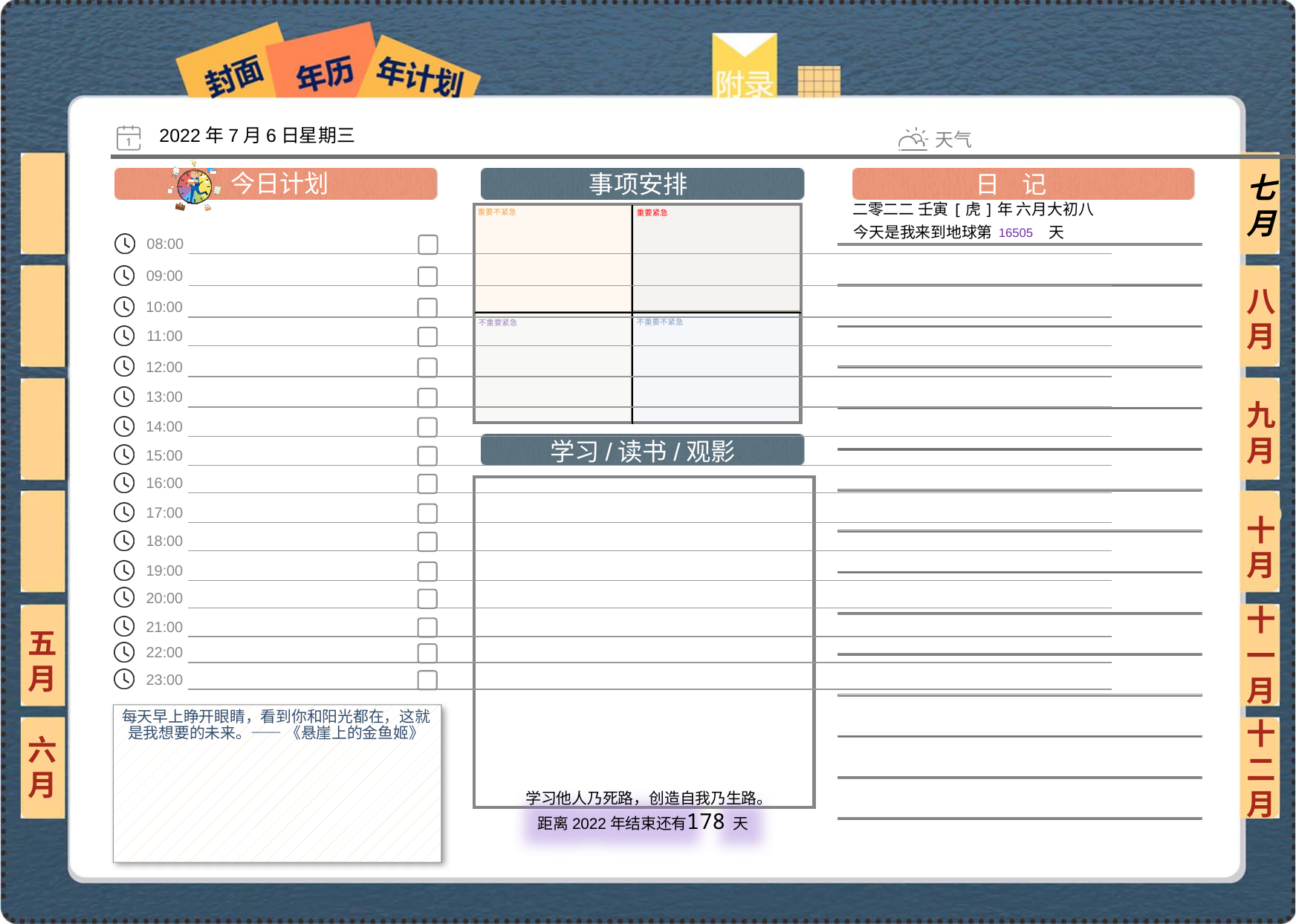

2022年7月6日星期三
七月
二零二二 壬寅[虎]年 六月大初八
16505
八月
九月
十月
十一月
五月
每天早上睁开眼睛，看到你和阳光都在，这就是我想要的未来。—— 《悬崖上的金鱼姬》

六月
十二月
178
 学习他人乃死路，创造自我乃生路。